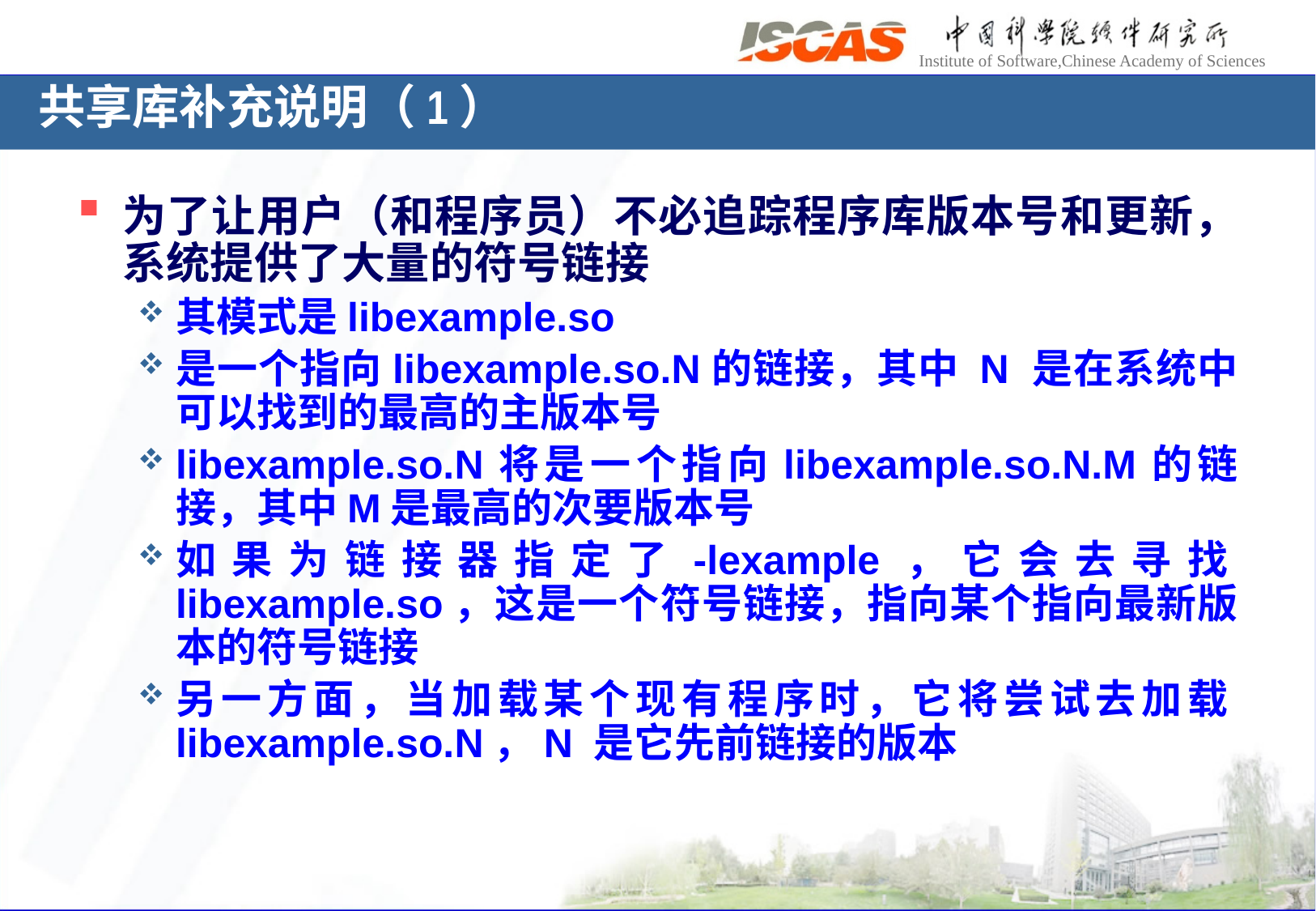

为了让用户（和程序员）不必追踪程序库版本号和更新，系统提供了大量的符号链接
其模式是libexample.so
是一个指向libexample.so.N的链接，其中 N 是在系统中可以找到的最高的主版本号
libexample.so.N将是一个指向libexample.so.N.M的链接，其中M是最高的次要版本号
如果为链接器指定了-lexample，它会去寻找libexample.so，这是一个符号链接，指向某个指向最新版本的符号链接
另一方面，当加载某个现有程序时，它将尝试去加载libexample.so.N，N 是它先前链接的版本
共享库补充说明（1）